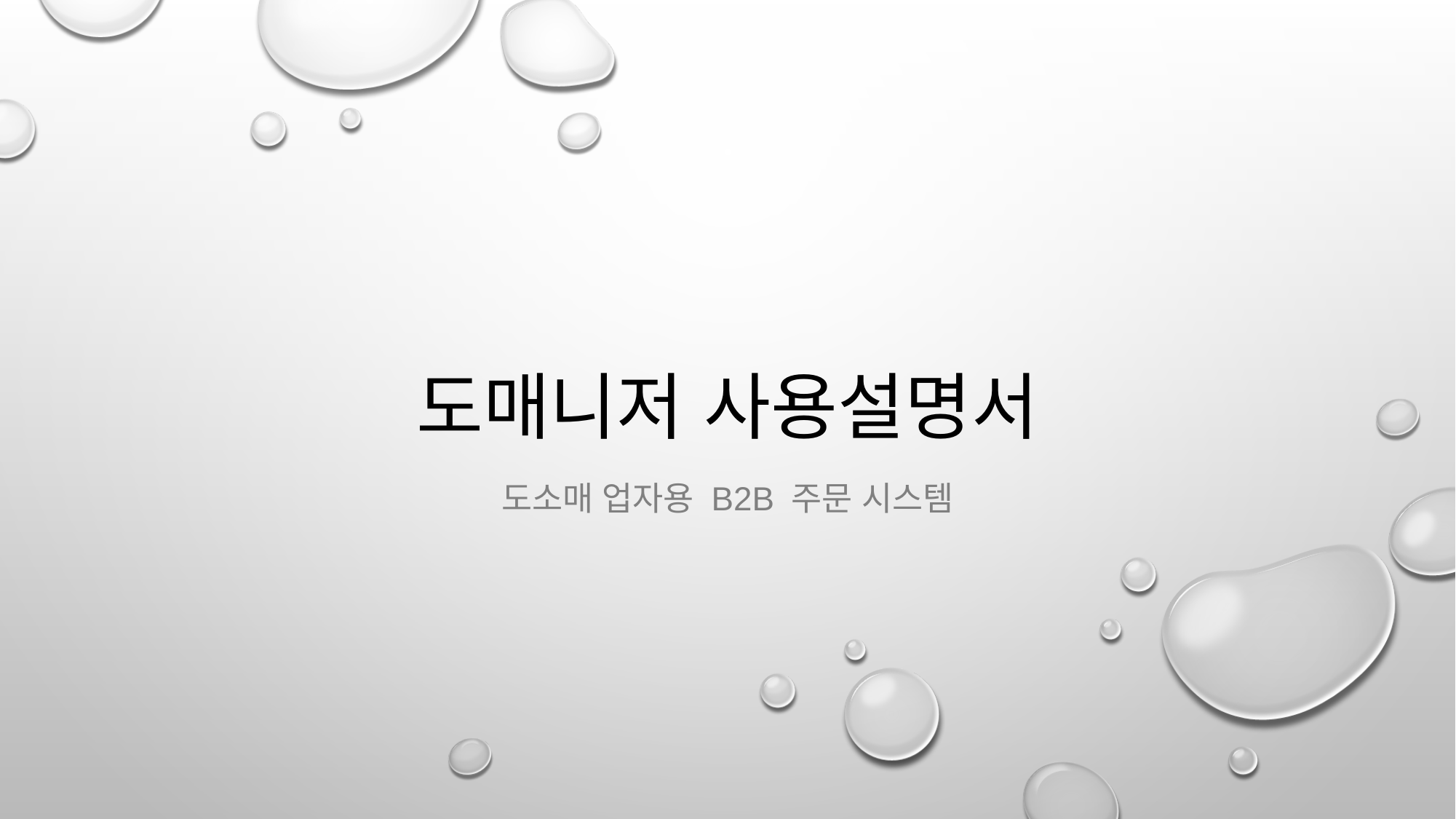

# 도매니저 사용설명서
도소매 업자용 B2B 주문 시스템